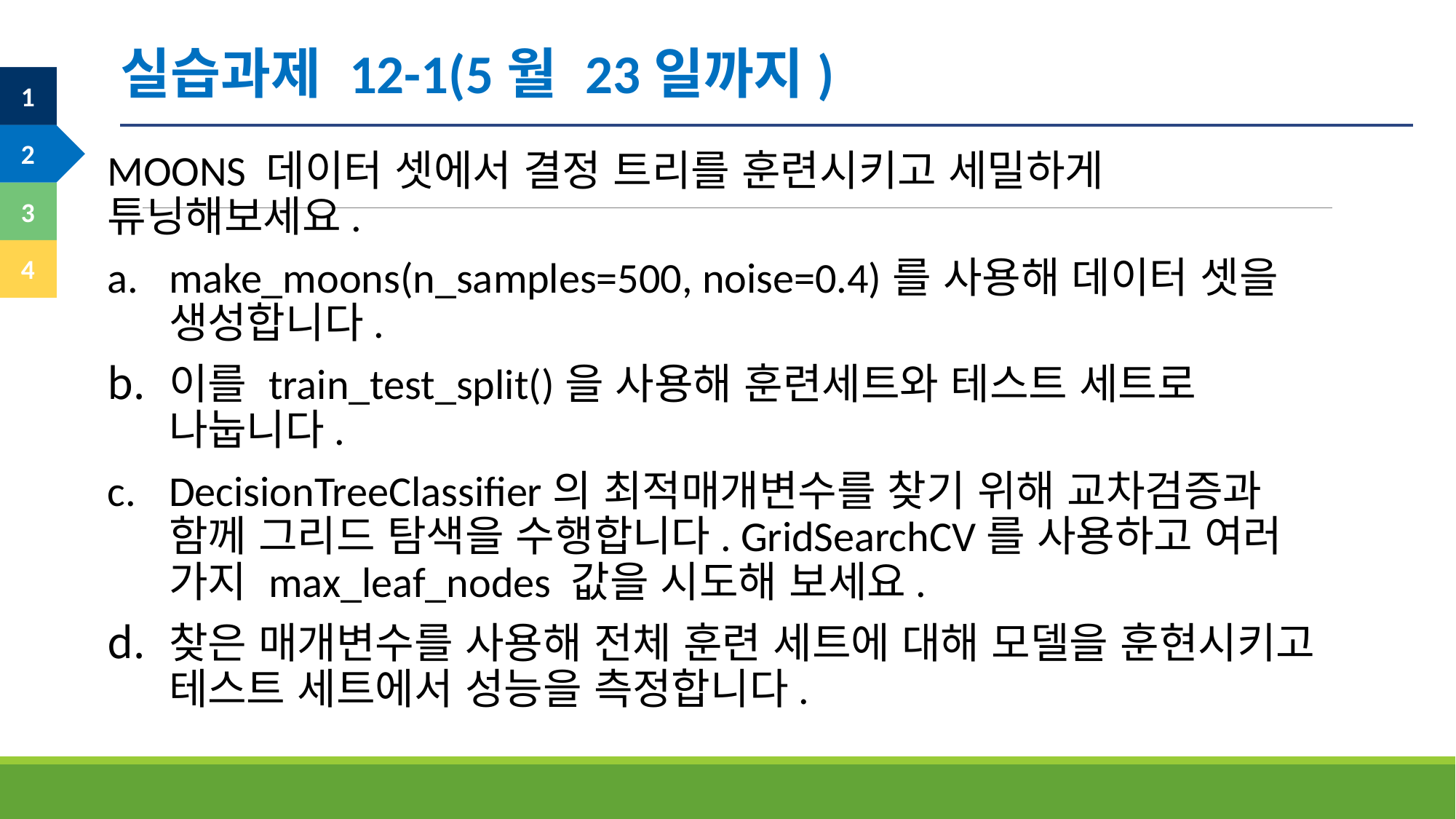

실습과제 12-1(5월 23일까지)
MOONS 데이터 셋에서 결정 트리를 훈련시키고 세밀하게 튜닝해보세요.
make_moons(n_samples=500, noise=0.4)를 사용해 데이터 셋을 생성합니다.
이를 train_test_split()을 사용해 훈련세트와 테스트 세트로 나눕니다.
DecisionTreeClassifier의 최적매개변수를 찾기 위해 교차검증과 함께 그리드 탐색을 수행합니다. GridSearchCV를 사용하고 여러 가지 max_leaf_nodes 값을 시도해 보세요.
찾은 매개변수를 사용해 전체 훈련 세트에 대해 모델을 훈현시키고 테스트 세트에서 성능을 측정합니다.